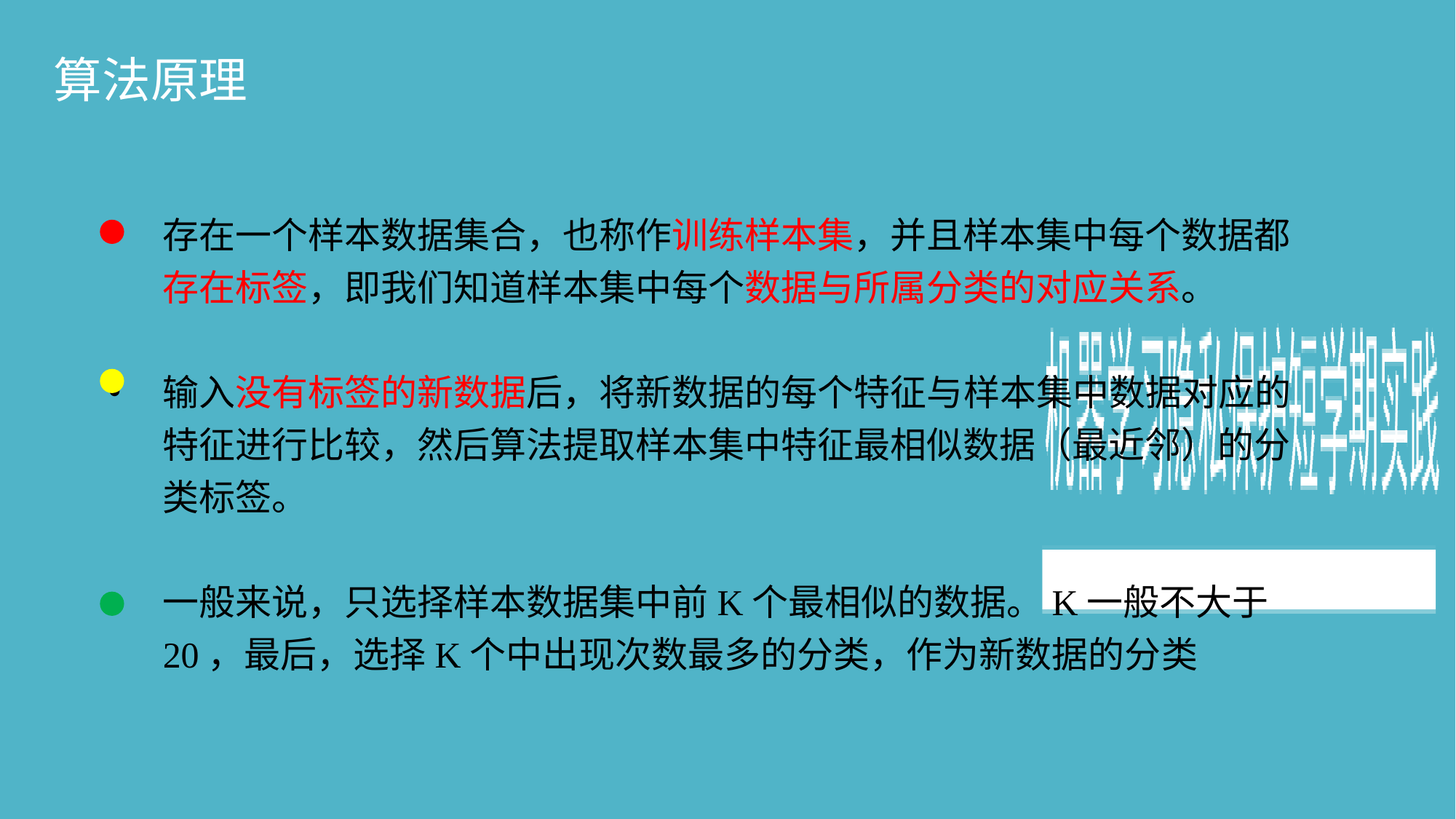

算法原理
存在一个样本数据集合，也称作训练样本集，并且样本集中每个数据都存在标签，即我们知道样本集中每个数据与所属分类的对应关系。

输入没有标签的新数据后，将新数据的每个特征与样本集中数据对应的特征进行比较，然后算法提取样本集中特征最相似数据（最近邻）的分类标签。

一般来说，只选择样本数据集中前K个最相似的数据。K一般不大于20，最后，选择K个中出现次数最多的分类，作为新数据的分类